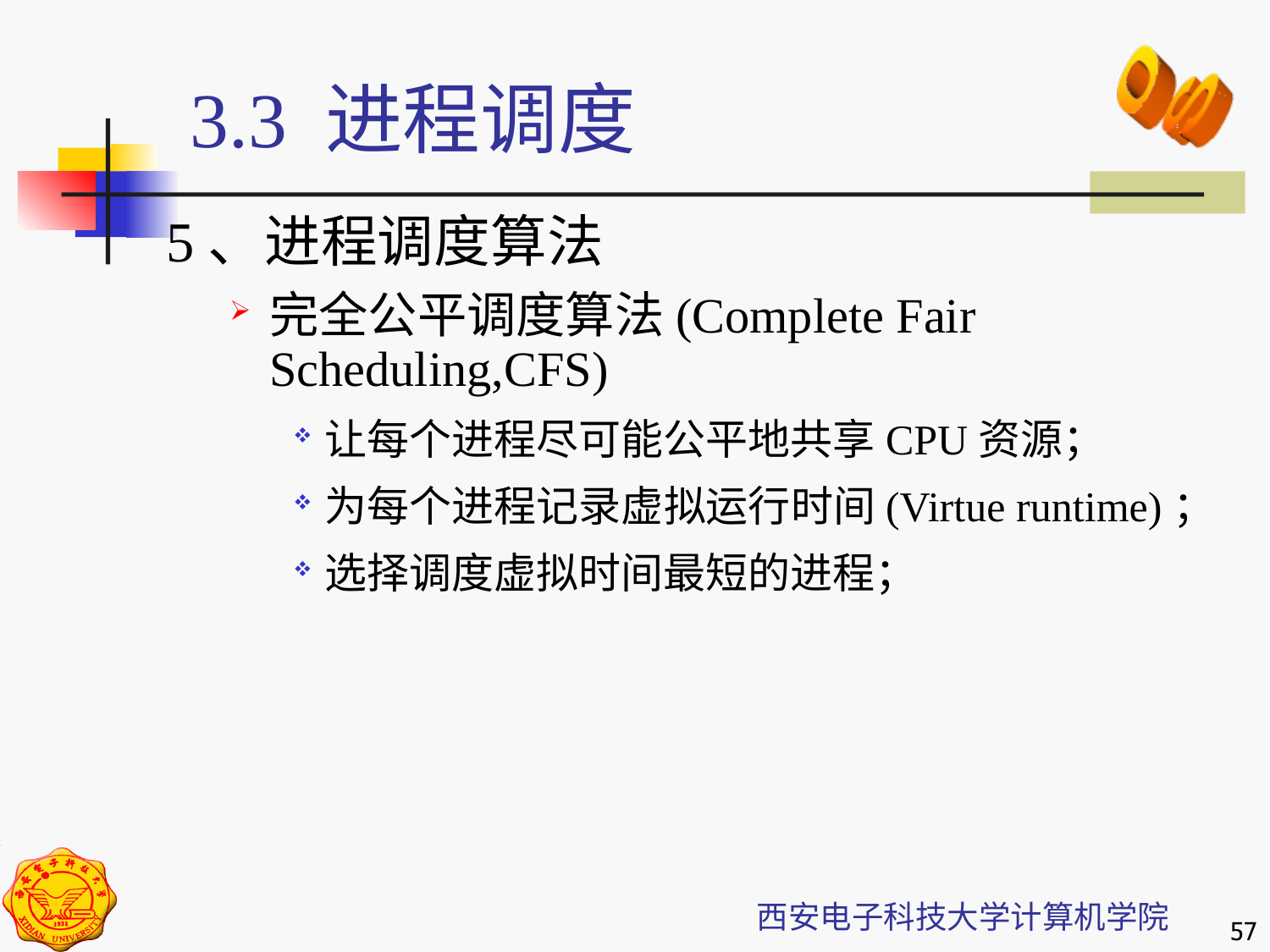

3.3 进程调度
5、进程调度算法
完全公平调度算法(Complete Fair Scheduling,CFS)
让每个进程尽可能公平地共享CPU资源；
为每个进程记录虚拟运行时间(Virtue runtime)；
选择调度虚拟时间最短的进程；
57